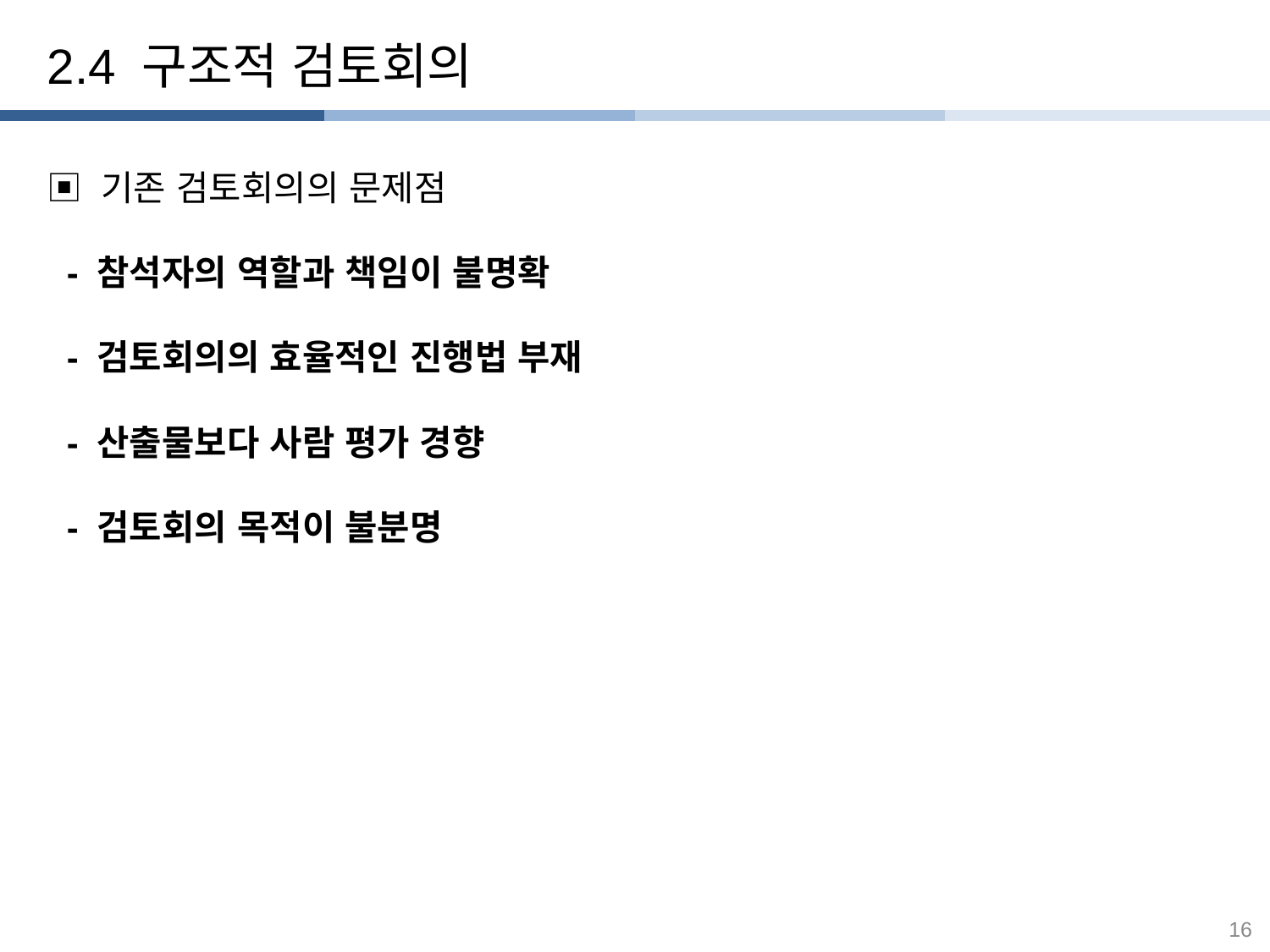

# 2.4 구조적 검토회의
▣ 기존 검토회의의 문제점
  - 참석자의 역할과 책임이 불명확
  - 검토회의의 효율적인 진행법 부재
  - 산출물보다 사람 평가 경향
  - 검토회의 목적이 불분명

16